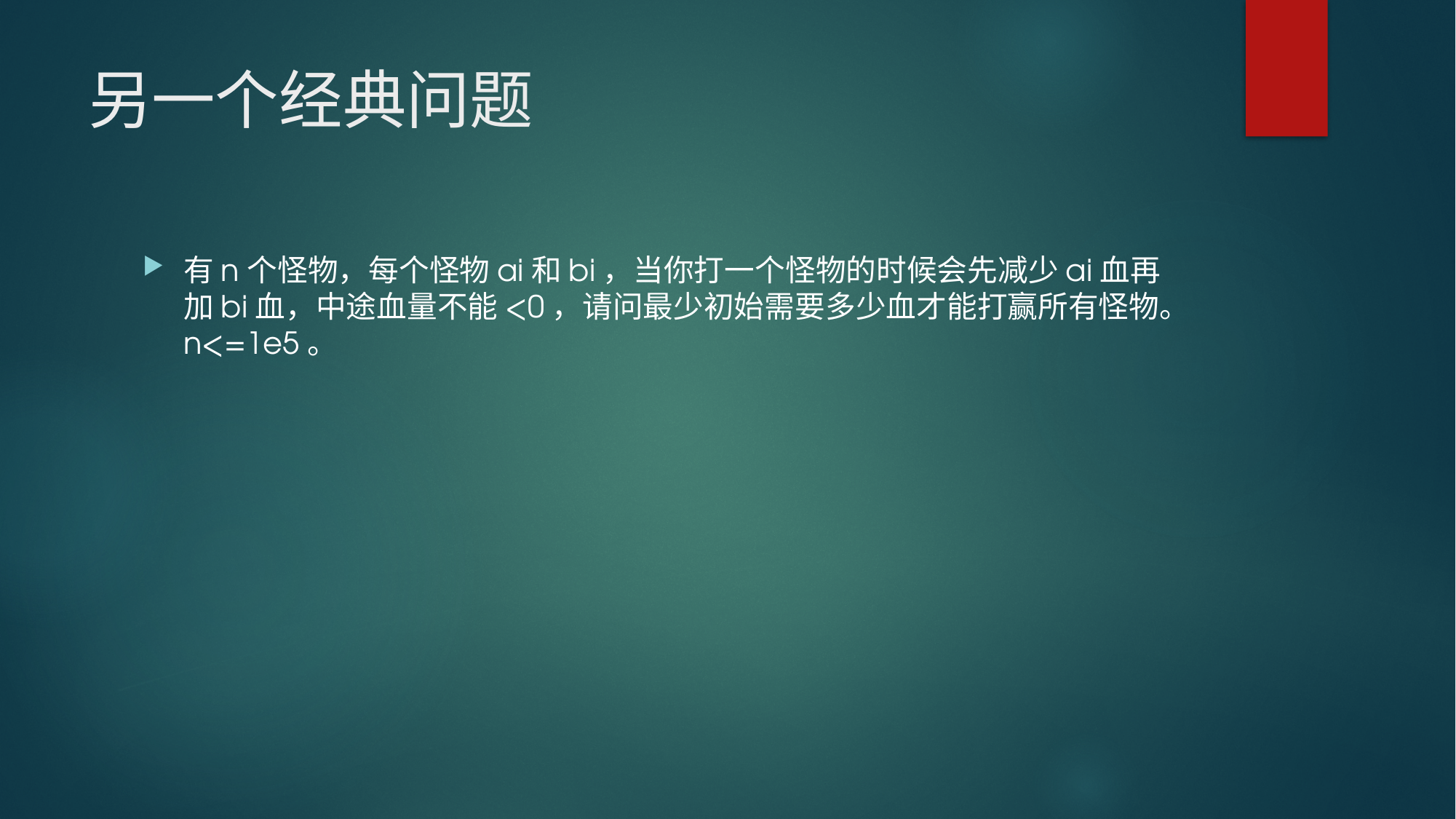

# 另一个经典问题
有n个怪物，每个怪物ai和bi，当你打一个怪物的时候会先减少ai血再加bi血，中途血量不能<0，请问最少初始需要多少血才能打赢所有怪物。n<=1e5。